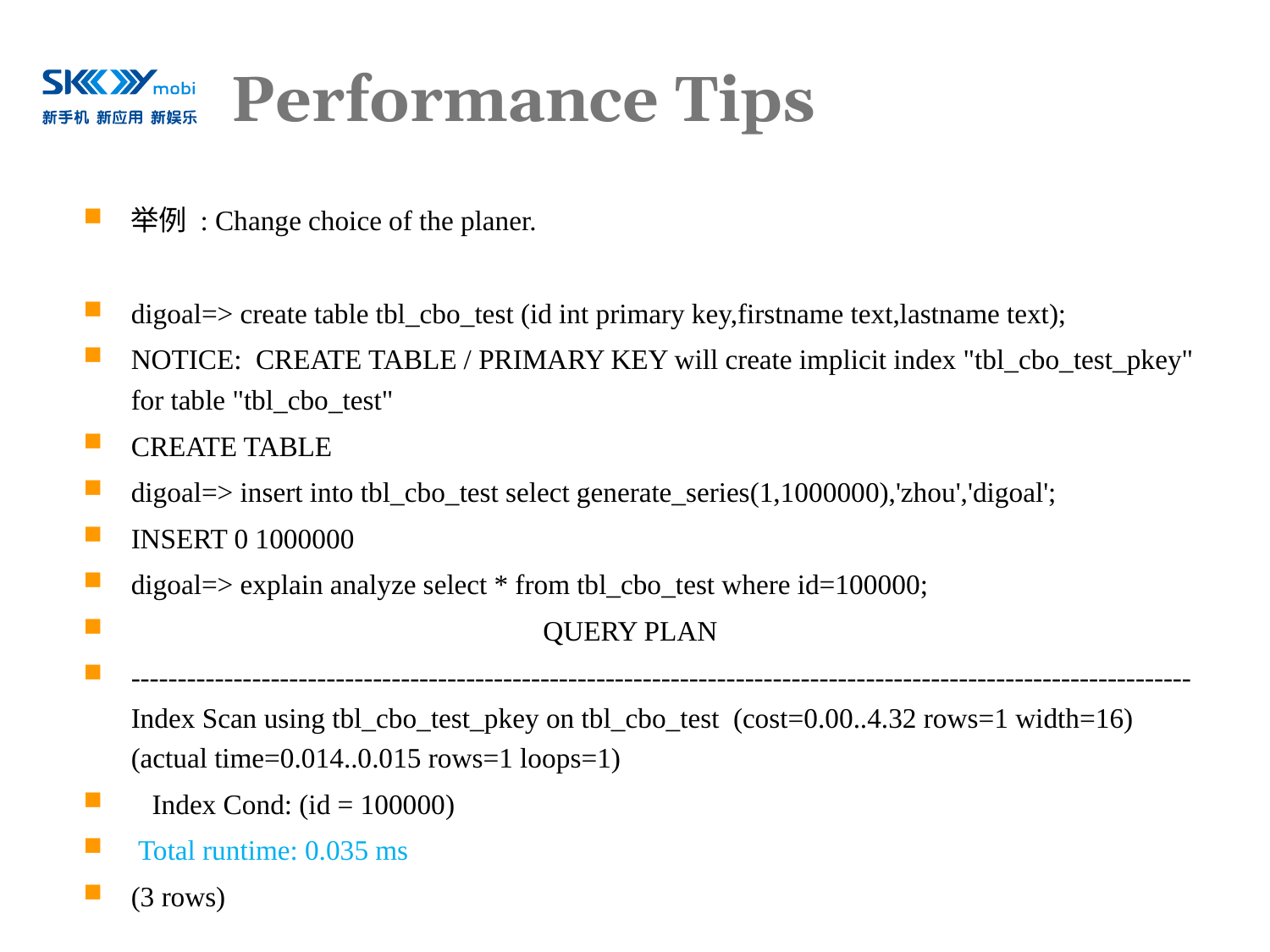

# Performance Tips
举例 : Change choice of the planer.

digoal=> create table tbl_cbo_test (id int primary key,firstname text,lastname text);
NOTICE:  CREATE TABLE / PRIMARY KEY will create implicit index "tbl_cbo_test_pkey" for table "tbl_cbo_test"
CREATE TABLE
digoal=> insert into tbl_cbo_test select generate_series(1,1000000),'zhou','digoal';
INSERT 0 1000000
digoal=> explain analyze select * from tbl_cbo_test where id=100000;
                                                           QUERY PLAN
------------------------------------------------------------------------------------------------------------------ Index Scan using tbl_cbo_test_pkey on tbl_cbo_test  (cost=0.00..4.32 rows=1 width=16) (actual time=0.014..0.015 rows=1 loops=1)
   Index Cond: (id = 100000)
 Total runtime: 0.035 ms
(3 rows)